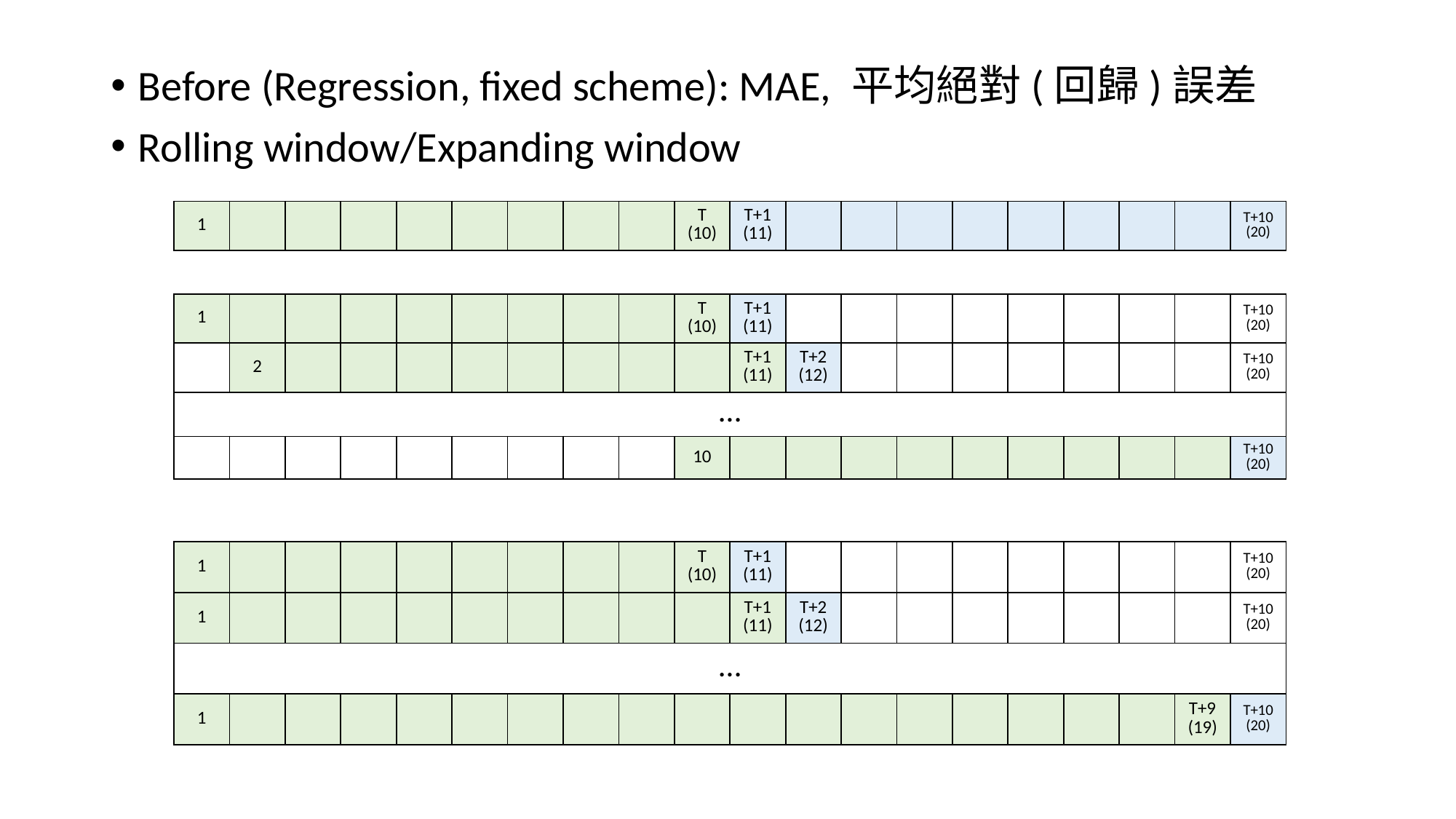

Before (Regression, fixed scheme): MAE, 平均絕對(回歸)誤差
Rolling window/Expanding window
| 1 |  |  |  |  |  |  |  |  | T (10) | T+1 (11) |  |  |  |  |  |  |  |  | T+10 (20) |
| --- | --- | --- | --- | --- | --- | --- | --- | --- | --- | --- | --- | --- | --- | --- | --- | --- | --- | --- | --- |
| 1 |  |  |  |  |  |  |  |  | T (10) | T+1 (11) |  |  |  |  |  |  |  |  | T+10 (20) |
| --- | --- | --- | --- | --- | --- | --- | --- | --- | --- | --- | --- | --- | --- | --- | --- | --- | --- | --- | --- |
|  | 2 |  |  |  |  |  |  |  |  | T+1 (11) | T+2 (12) |  |  |  |  |  |  |  | T+10 (20) |
| … |  |  |  |  |  |  |  |  |  |  |  |  |  |  |  |  |  |  |  |
|  |  |  |  |  |  |  |  |  | 10 |  |  |  |  |  |  |  |  |  | T+10 (20) |
| 1 |  |  |  |  |  |  |  |  | T (10) | T+1 (11) |  |  |  |  |  |  |  |  | T+10 (20) |
| --- | --- | --- | --- | --- | --- | --- | --- | --- | --- | --- | --- | --- | --- | --- | --- | --- | --- | --- | --- |
| 1 |  |  |  |  |  |  |  |  |  | T+1 (11) | T+2 (12) |  |  |  |  |  |  |  | T+10 (20) |
| … |  |  |  |  |  |  |  |  |  |  |  |  |  |  |  |  |  |  |  |
| 1 |  |  |  |  |  |  |  |  |  |  |  |  |  |  |  |  |  | T+9 (19) | T+10 (20) |